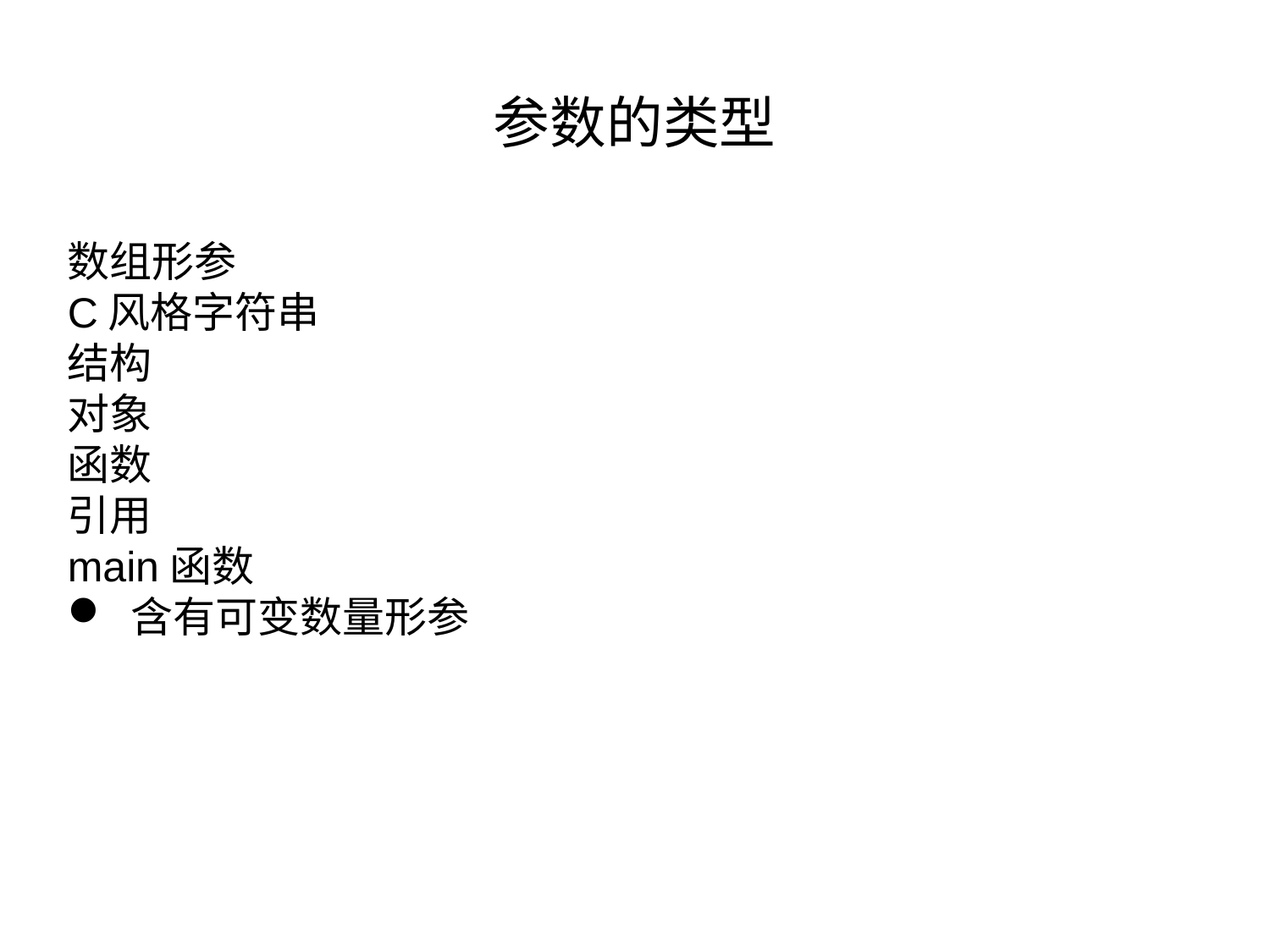

参数的类型
数组形参
C风格字符串
结构
对象
函数
引用
main函数
含有可变数量形参